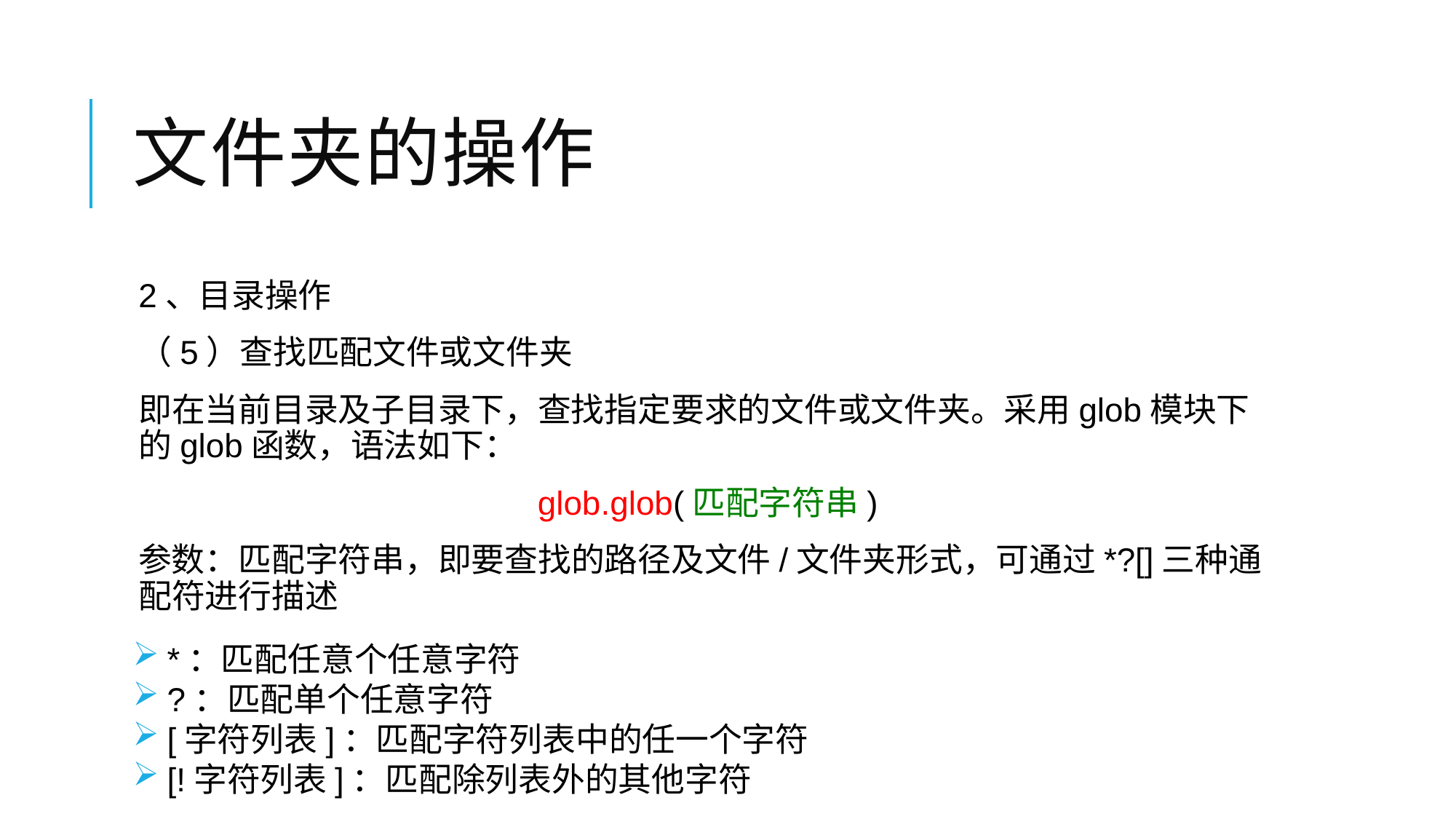

# 文件夹的操作
2、目录操作
（5）查找匹配文件或文件夹
即在当前目录及子目录下，查找指定要求的文件或文件夹。采用glob模块下的glob函数，语法如下：
glob.glob(匹配字符串)
参数：匹配字符串，即要查找的路径及文件/文件夹形式，可通过*?[]三种通配符进行描述
*：匹配任意个任意字符
?：匹配单个任意字符
[字符列表]：匹配字符列表中的任一个字符
[!字符列表]：匹配除列表外的其他字符